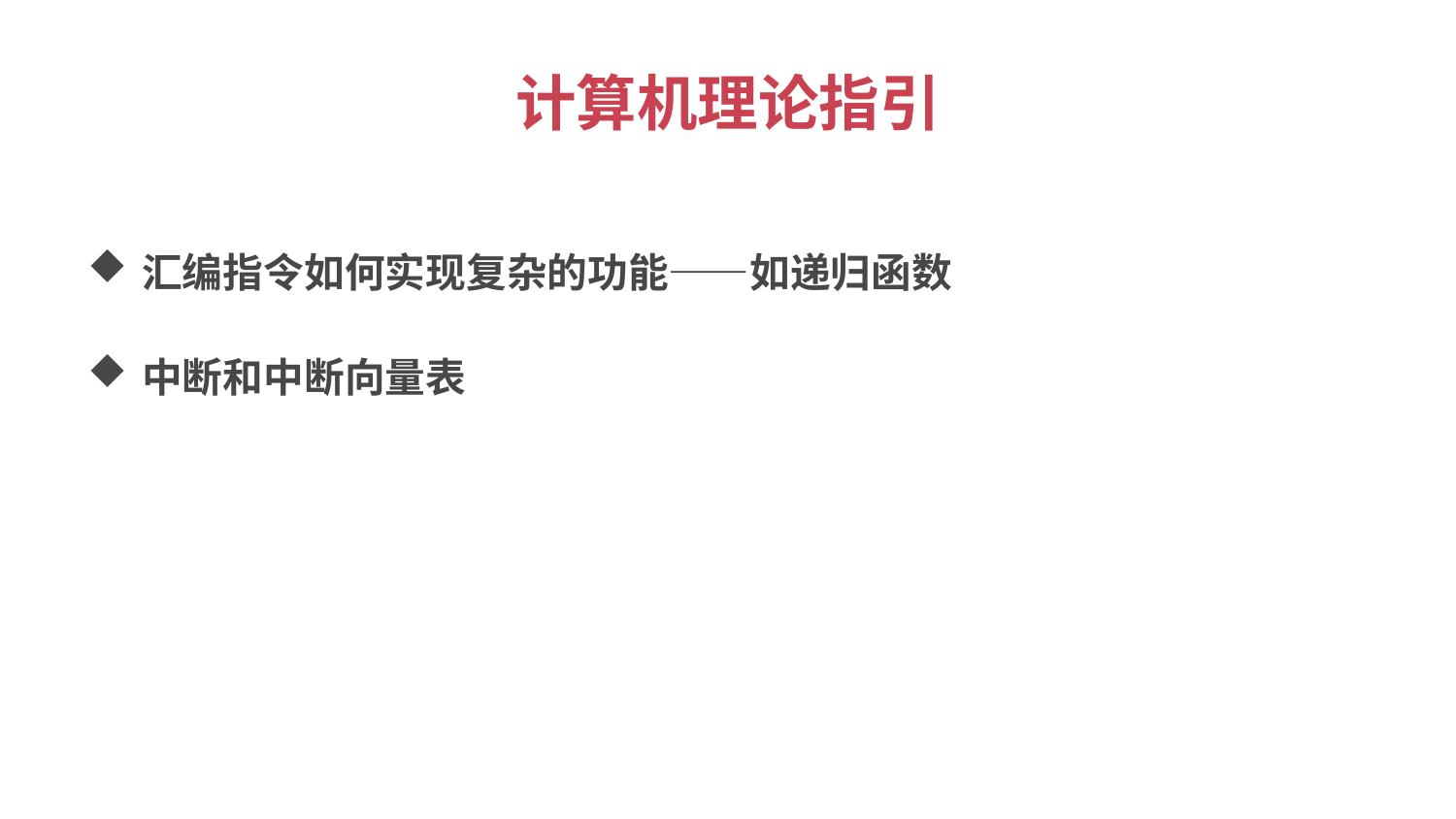

# 计算机理论指引
汇编指令如何实现复杂的功能——如递归函数
中断和中断向量表